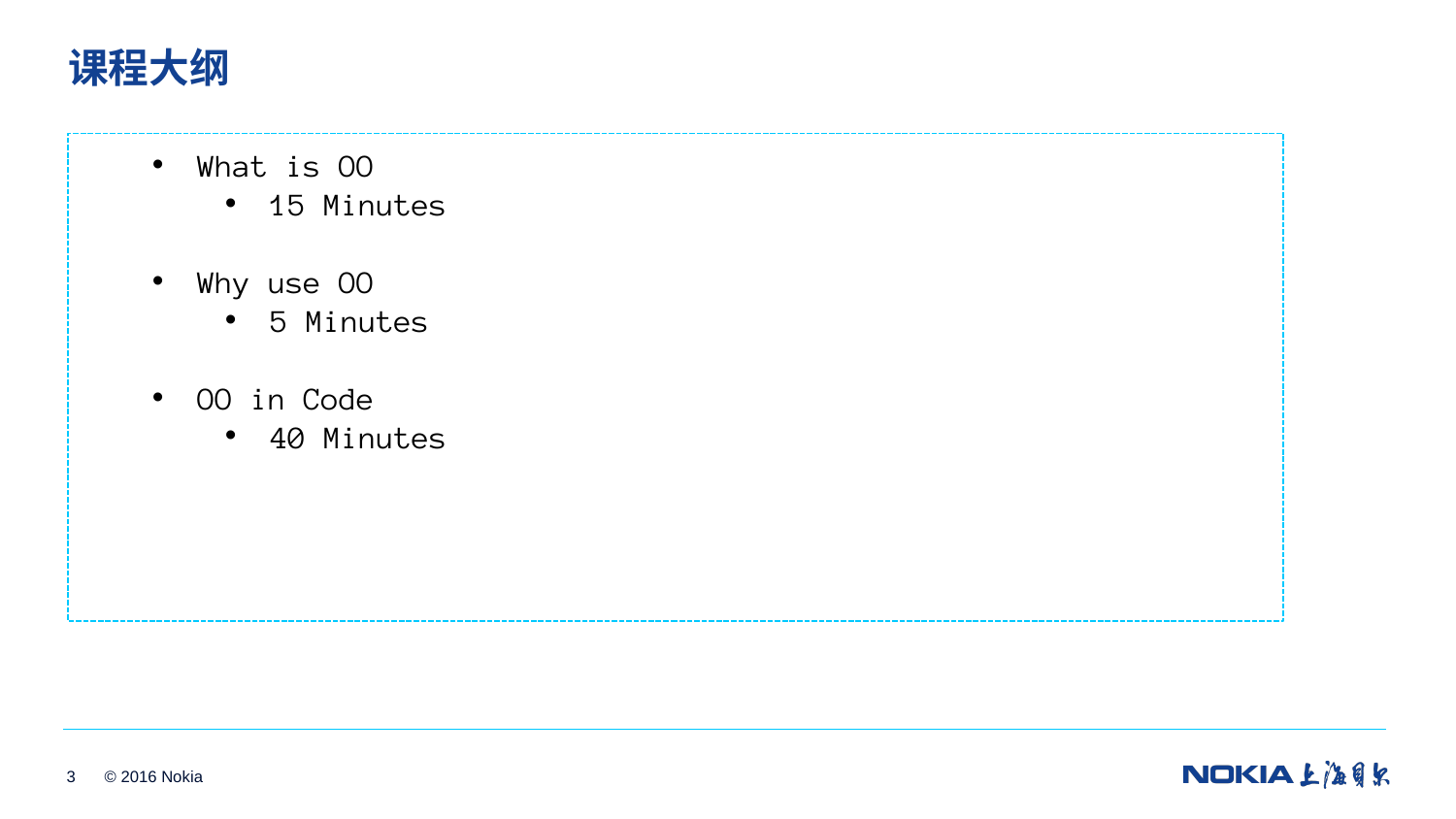

课程大纲
What is OO
15 Minutes

Why use OO
5 Minutes

OO in Code
40 Minutes